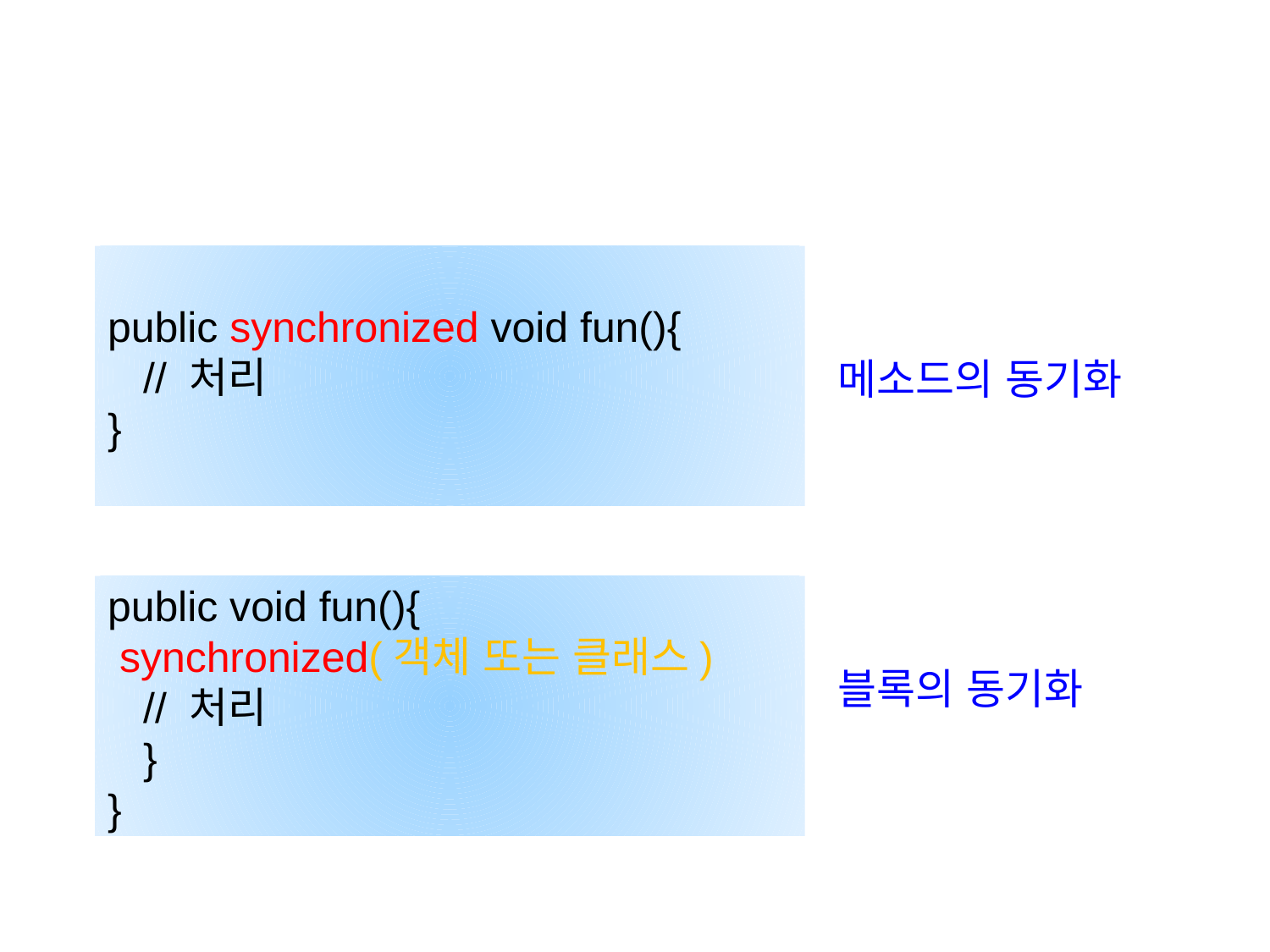

public synchronized void fun(){
   // 처리
}
메소드의 동기화
public void fun(){
 synchronized(객체 또는 클래스)
   // 처리
   }
}
블록의 동기화